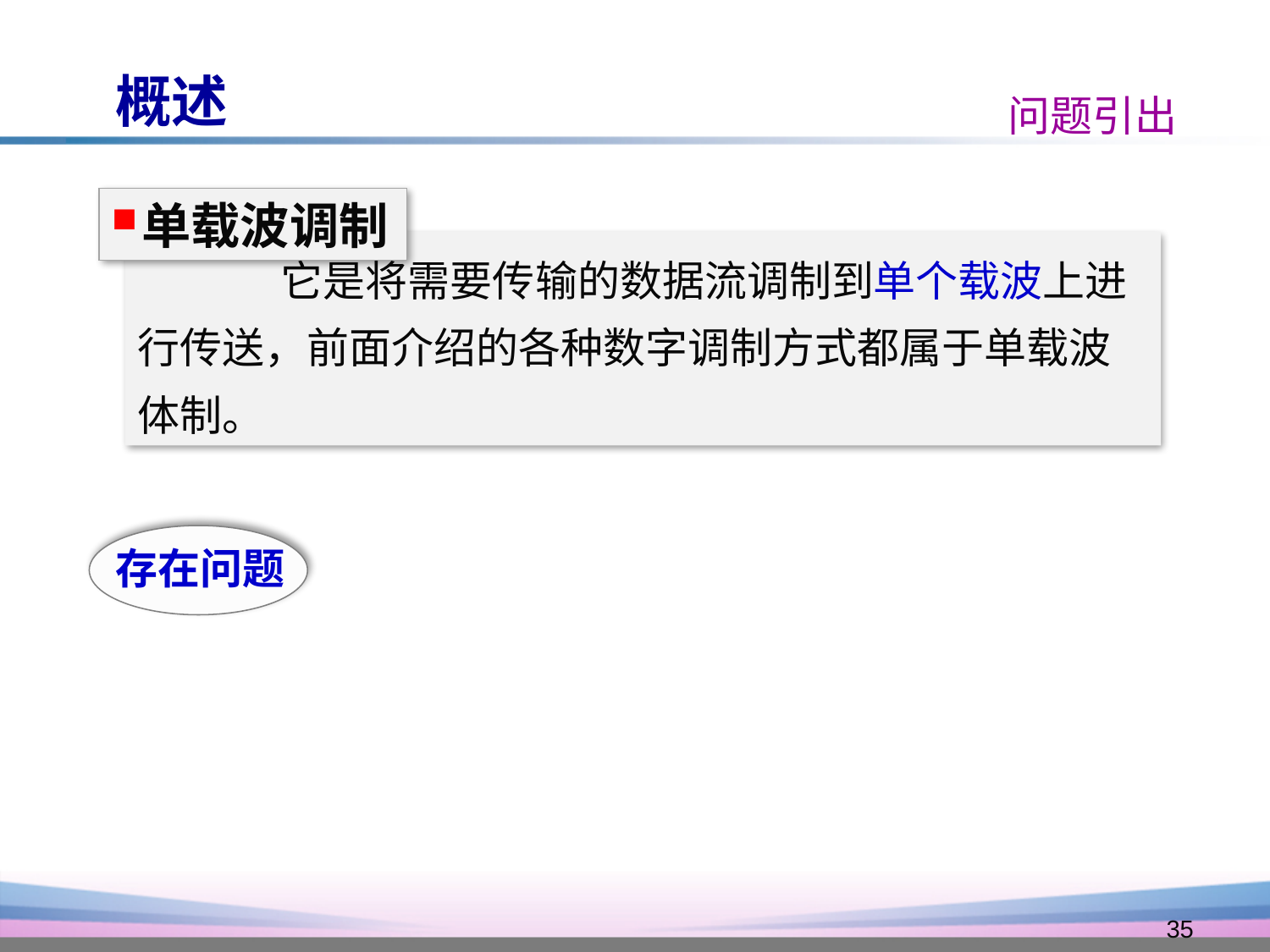

概述
 问题引出
单载波调制
              它是将需要传输的数据流调制到单个载波上进行传送，前面介绍的各种数字调制方式都属于单载波体制。

存在问题
35